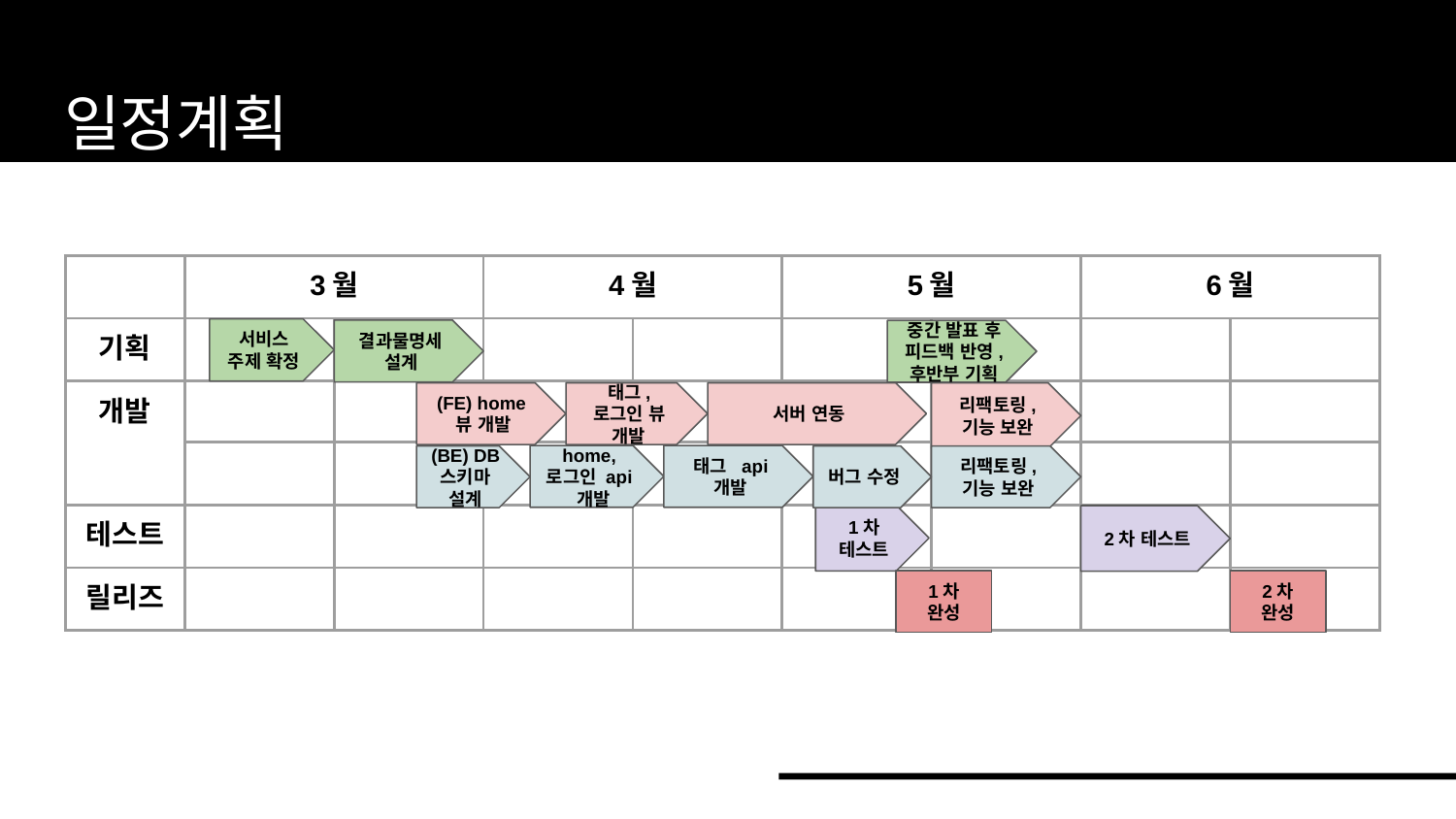

# 일정계획
|  | 3월 |  | 4월 |  | 5월 |  | 6월 |  |
| --- | --- | --- | --- | --- | --- | --- | --- | --- |
| 기획 |  |  |  |  |  |  |  |  |
| 개발 |  |  |  |  |  |  |  |  |
|  |  |  |  |  |  |  |  |  |
| 테스트 |  |  |  |  |  |  |  |  |
| 릴리즈 |  |  |  |  |  |  |  |  |
서비스 주제 확정
결과물명세 설계
중간 발표 후 피드백 반영, 후반부 기획
(FE) home뷰 개발
태그, 로그인 뷰 개발
서버 연동
리팩토링, 기능 보완
home, 로그인 api  개발
태그  api 개발
(BE) DB 스키마 설계
리팩토링, 기능 보완
버그 수정
1차 테스트
2차 테스트
1차
완성
2차 완성